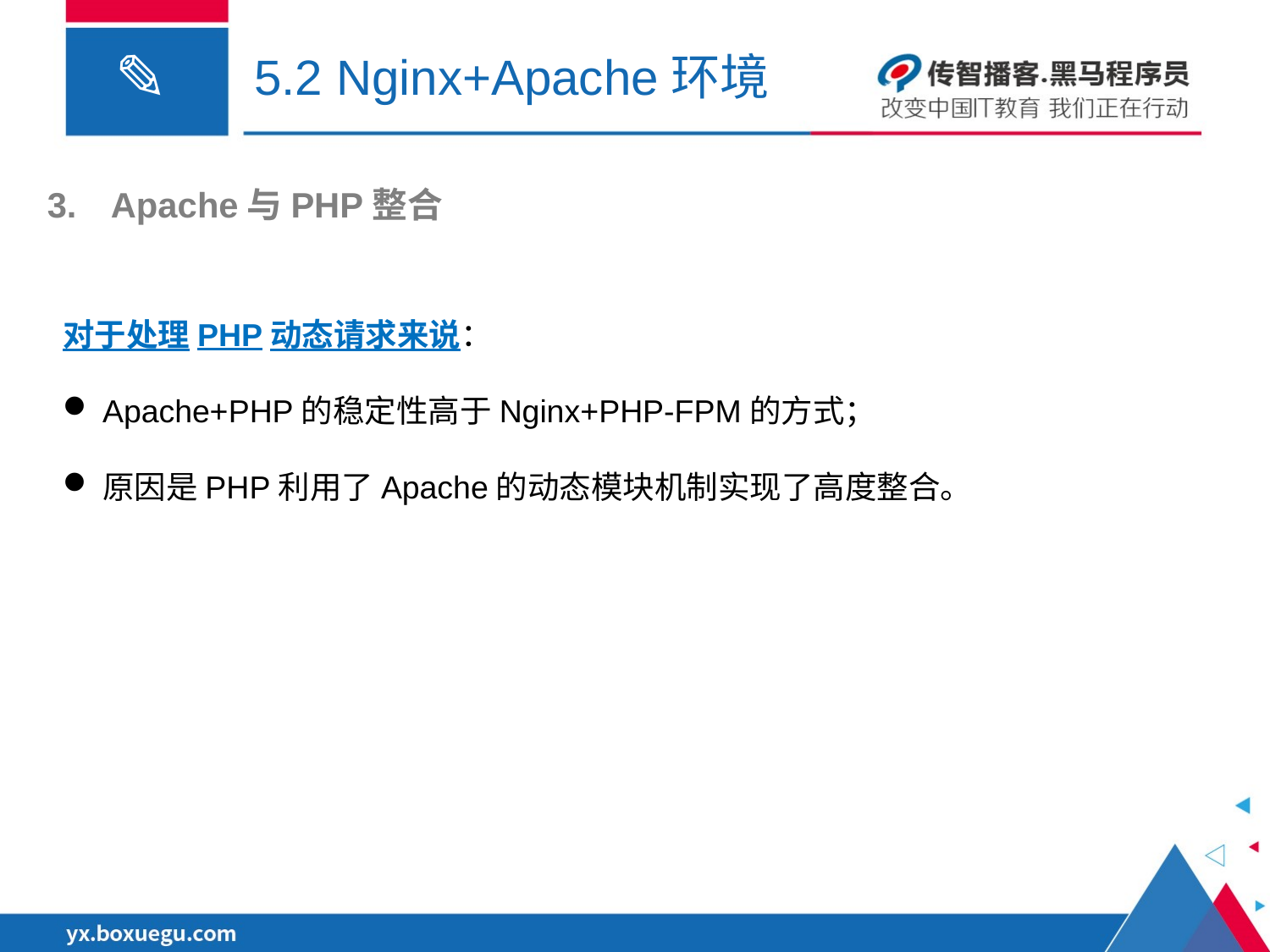

# 5.2 Nginx+Apache环境
Apache与PHP整合
对于处理PHP动态请求来说：
Apache+PHP的稳定性高于Nginx+PHP-FPM的方式；
原因是PHP利用了Apache的动态模块机制实现了高度整合。